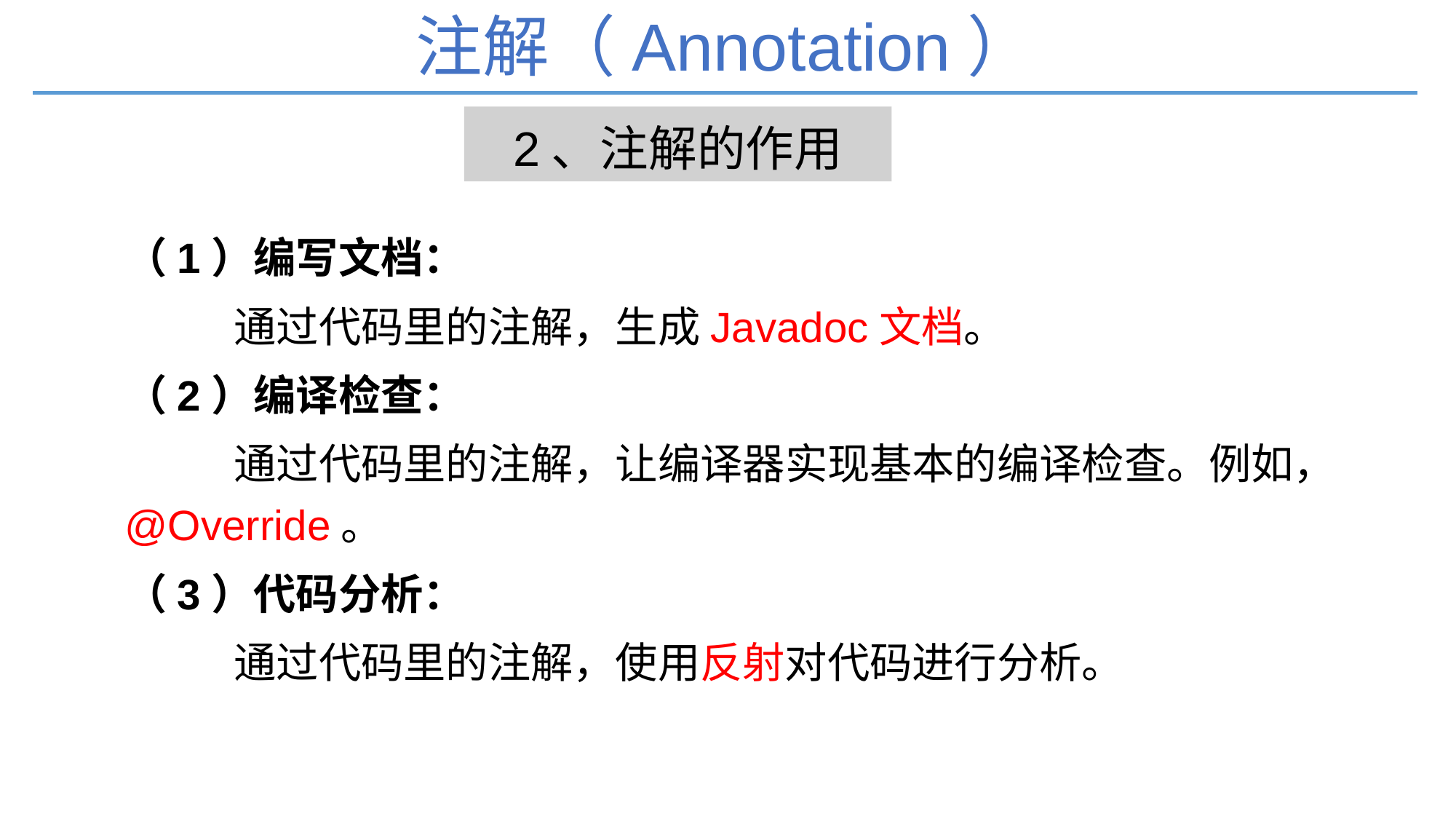

# 注解（Annotation）
2、注解的作用
（1）编写文档：
	通过代码里的注解，生成Javadoc文档。
（2）编译检查：
	通过代码里的注解，让编译器实现基本的编译检查。例如，@Override。
（3）代码分析：
	通过代码里的注解，使用反射对代码进行分析。